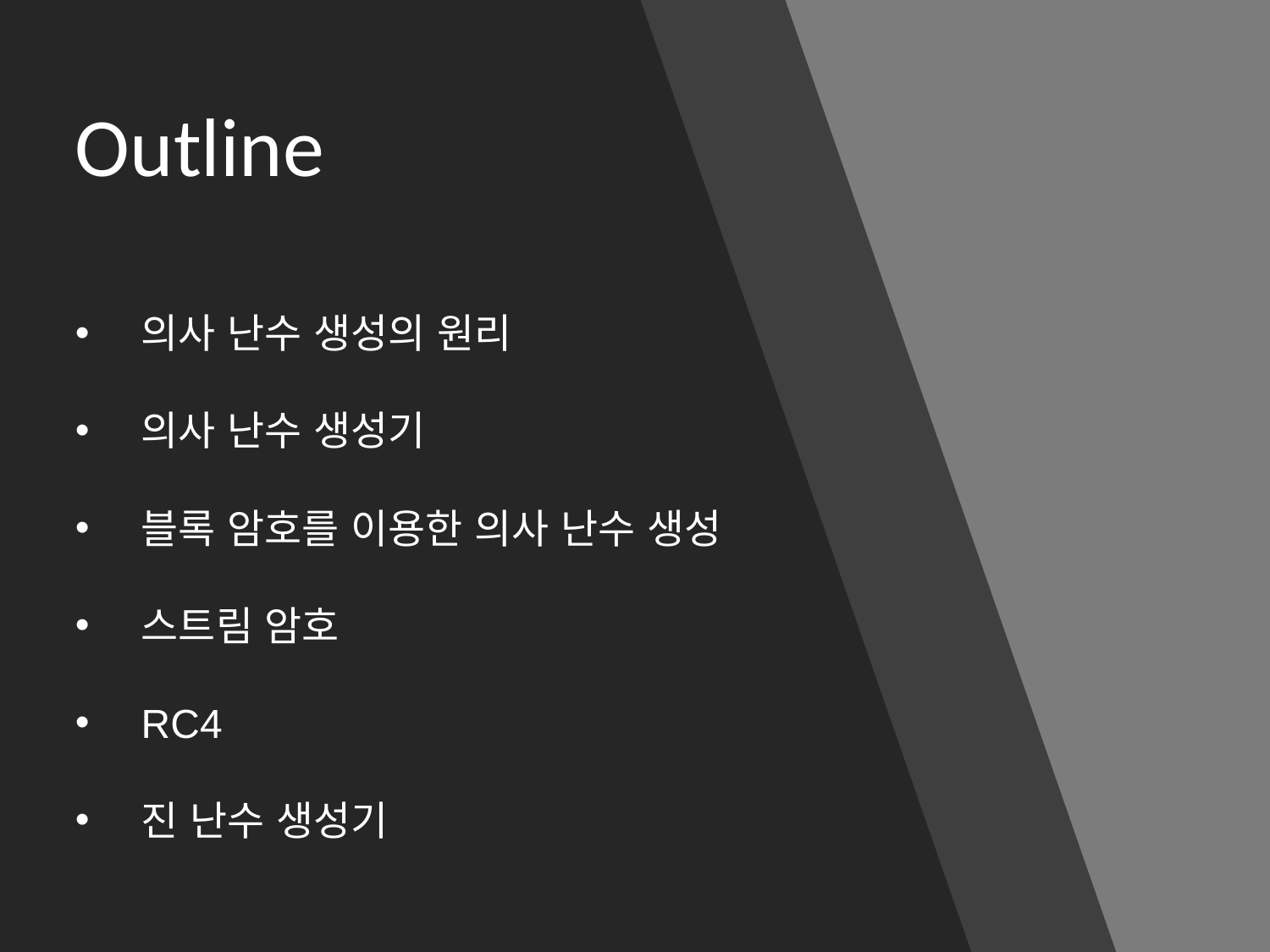

# Outline
의사 난수 생성의 원리
의사 난수 생성기
블록 암호를 이용한 의사 난수 생성
스트림 암호
RC4
진 난수 생성기